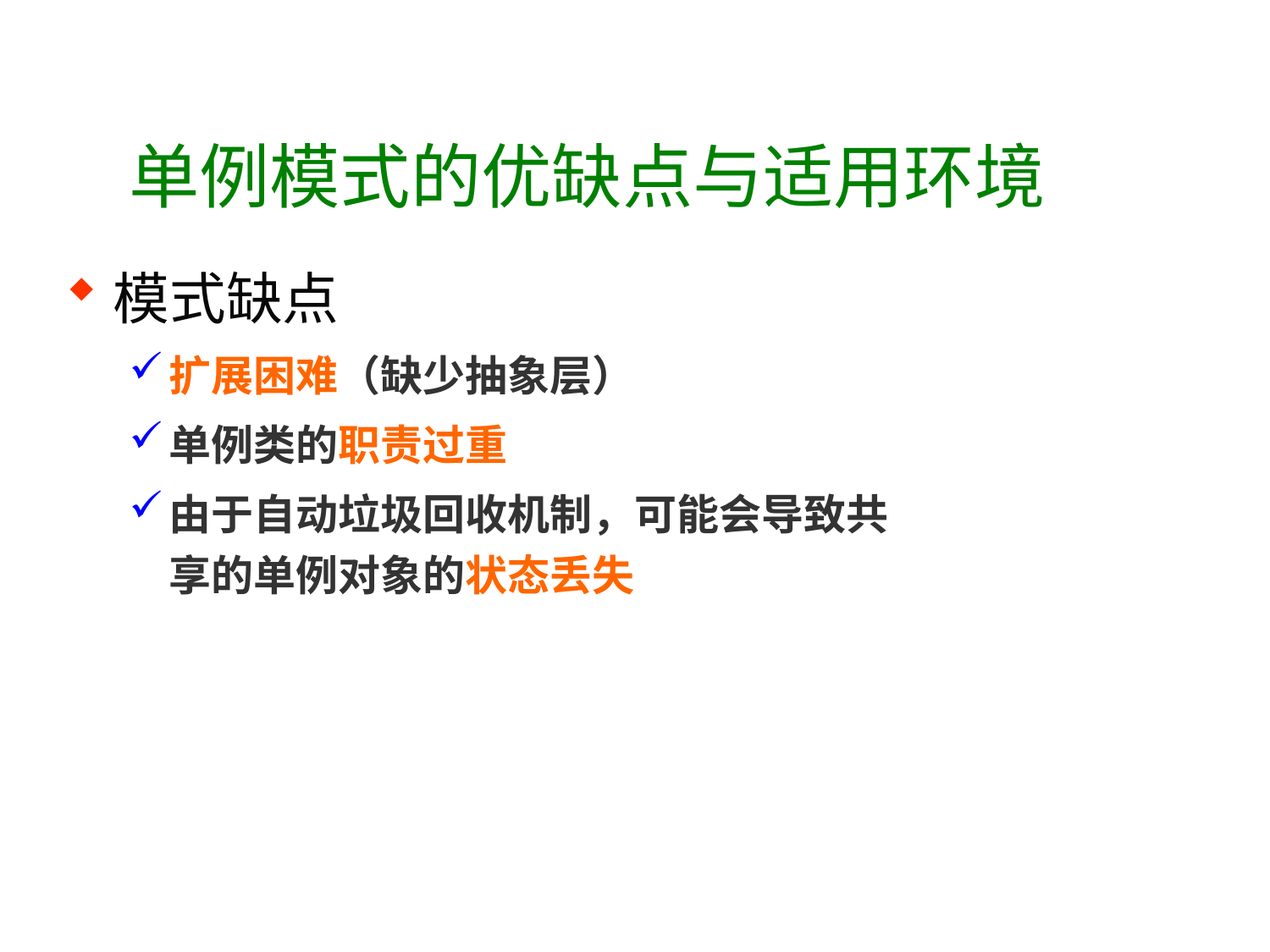

# 单例模式的优缺点与适用环境
模式缺点
扩展困难（缺少抽象层）
单例类的职责过重
由于自动垃圾回收机制，可能会导致共享的单例对象的状态丢失